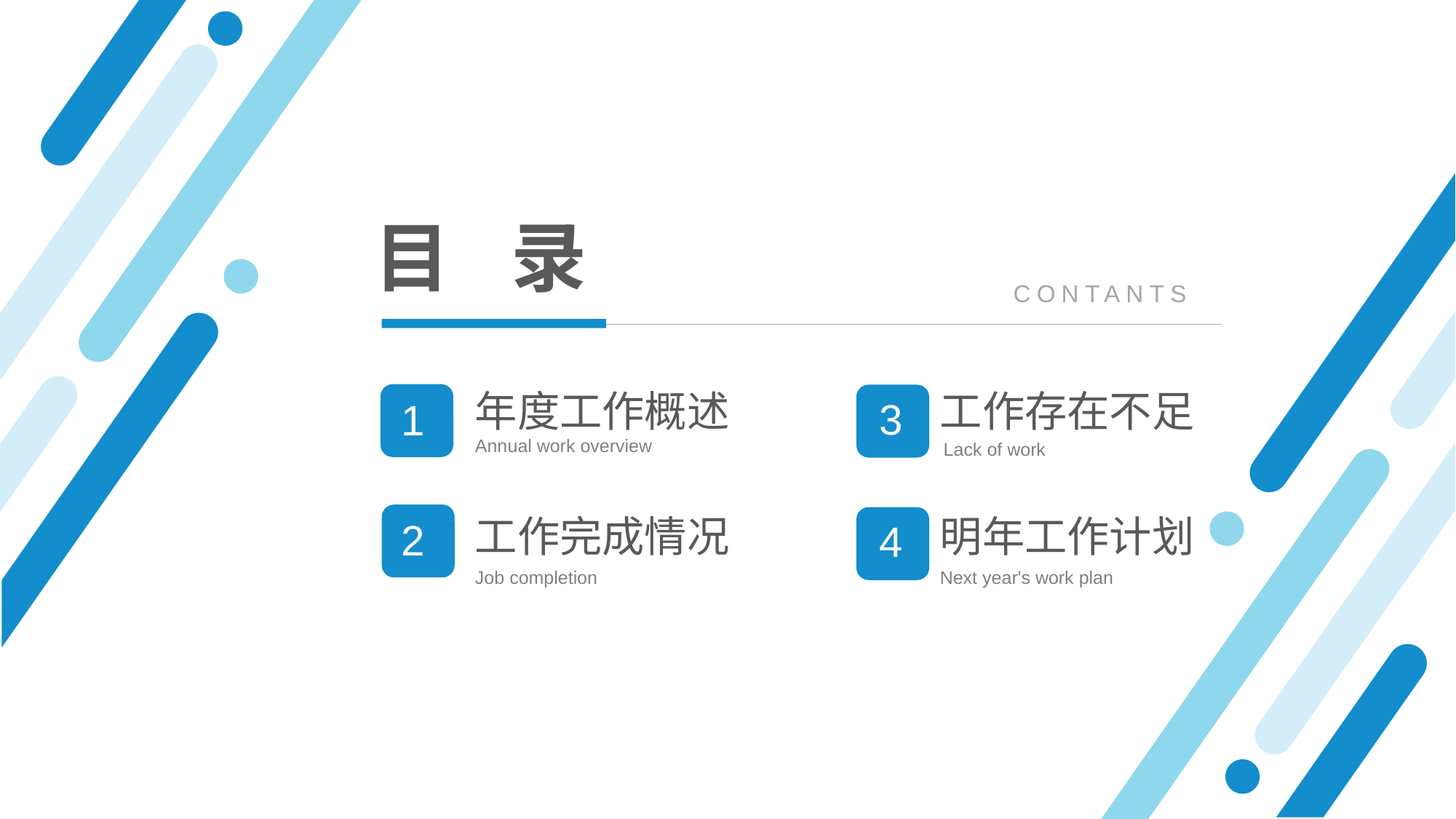

目   录

CONTANTS

年度工作概述
工作存在不足

3
1

Annual work overview
Lack of work

工作完成情况
明年工作计划

2
4

Job completion
Next year's work plan